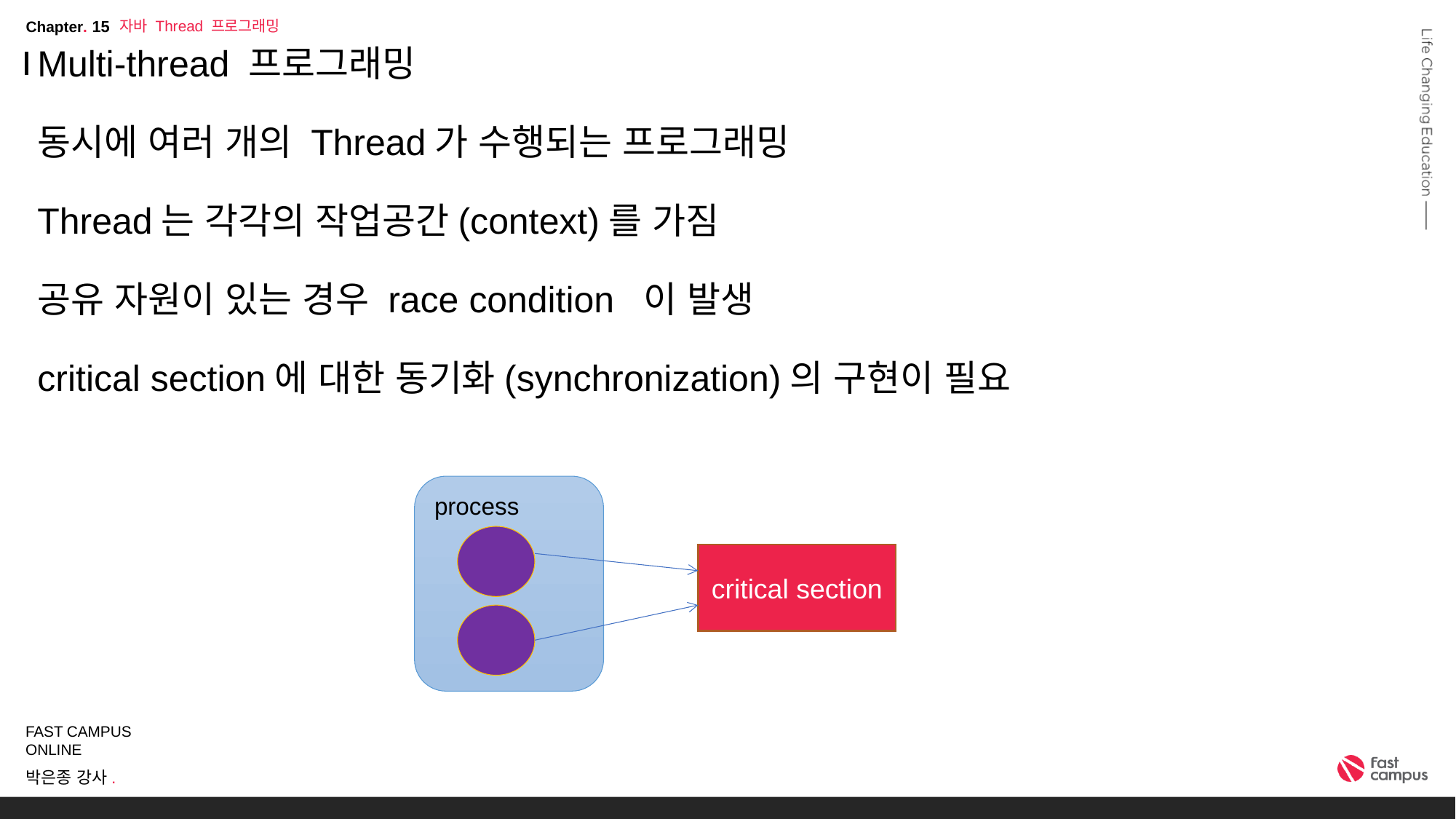

자바 Thread 프로그래밍
15
# Multi-thread 프로그래밍 동시에 여러 개의 Thread가 수행되는 프로그래밍 Thread는 각각의 작업공간(context)를 가짐 공유 자원이 있는 경우 race condition  이 발생 critical section에 대한 동기화(synchronization)의 구현이 필요
process

critical section